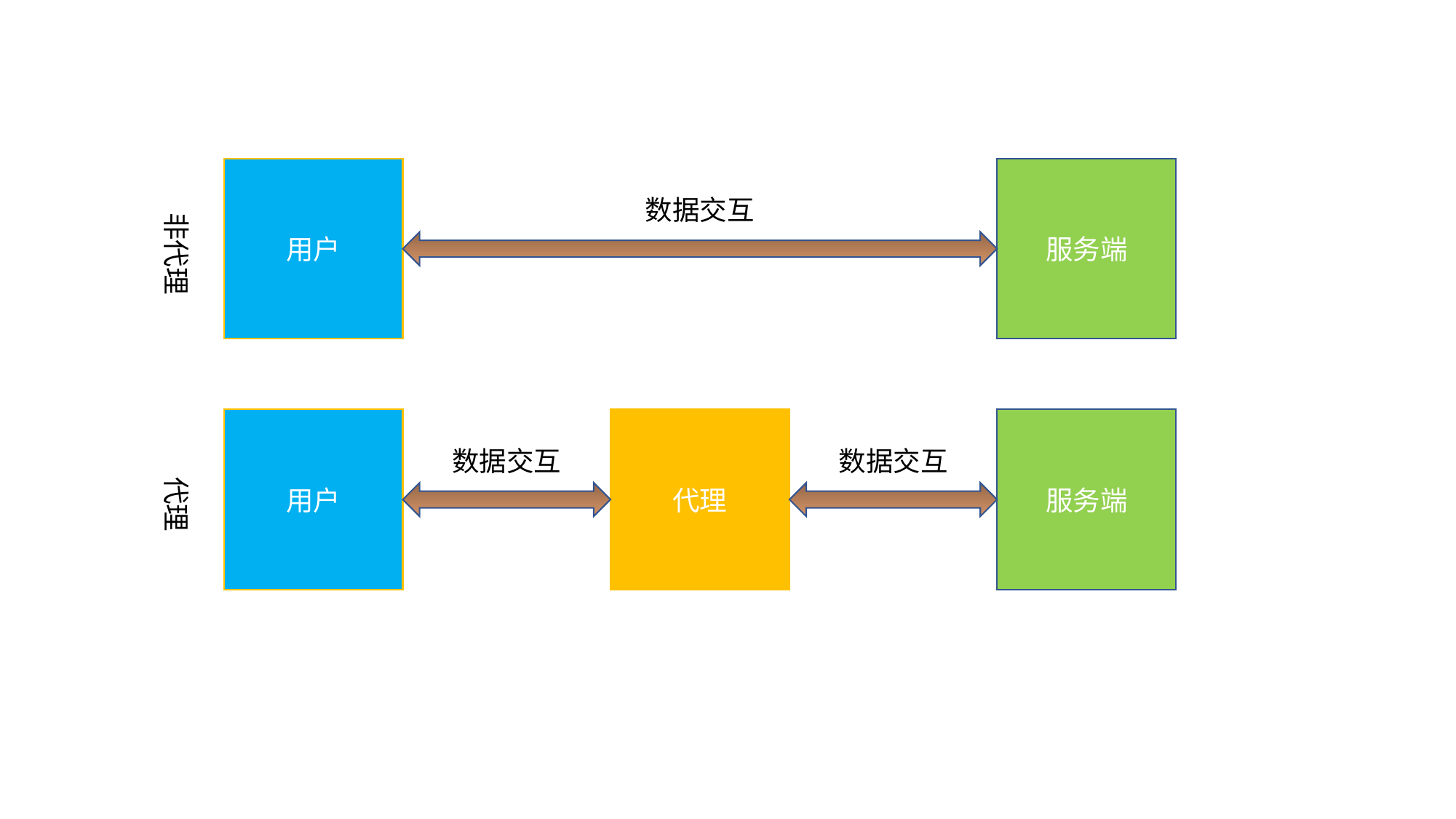

服务端
用户
数据交互
非代理

代理
服务端
用户
数据交互
数据交互
代理